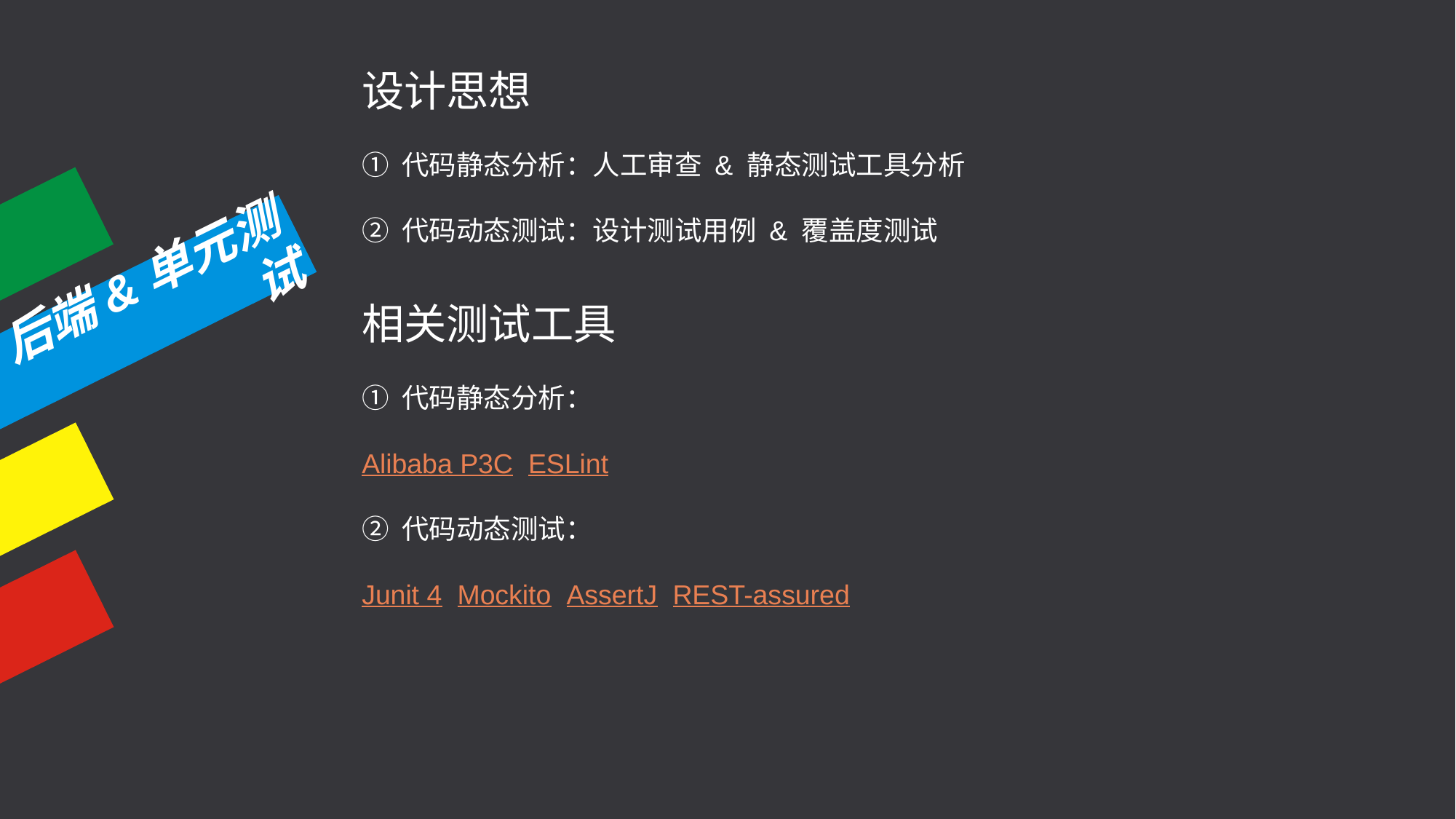

设计思想
① 代码静态分析：人工审查 & 静态测试工具分析
② 代码动态测试：设计测试用例 & 覆盖度测试
相关测试工具
① 代码静态分析：
Alibaba P3C  ESLint
② 代码动态测试：
Junit 4  Mockito  AssertJ  REST-assured

后端&单元测试